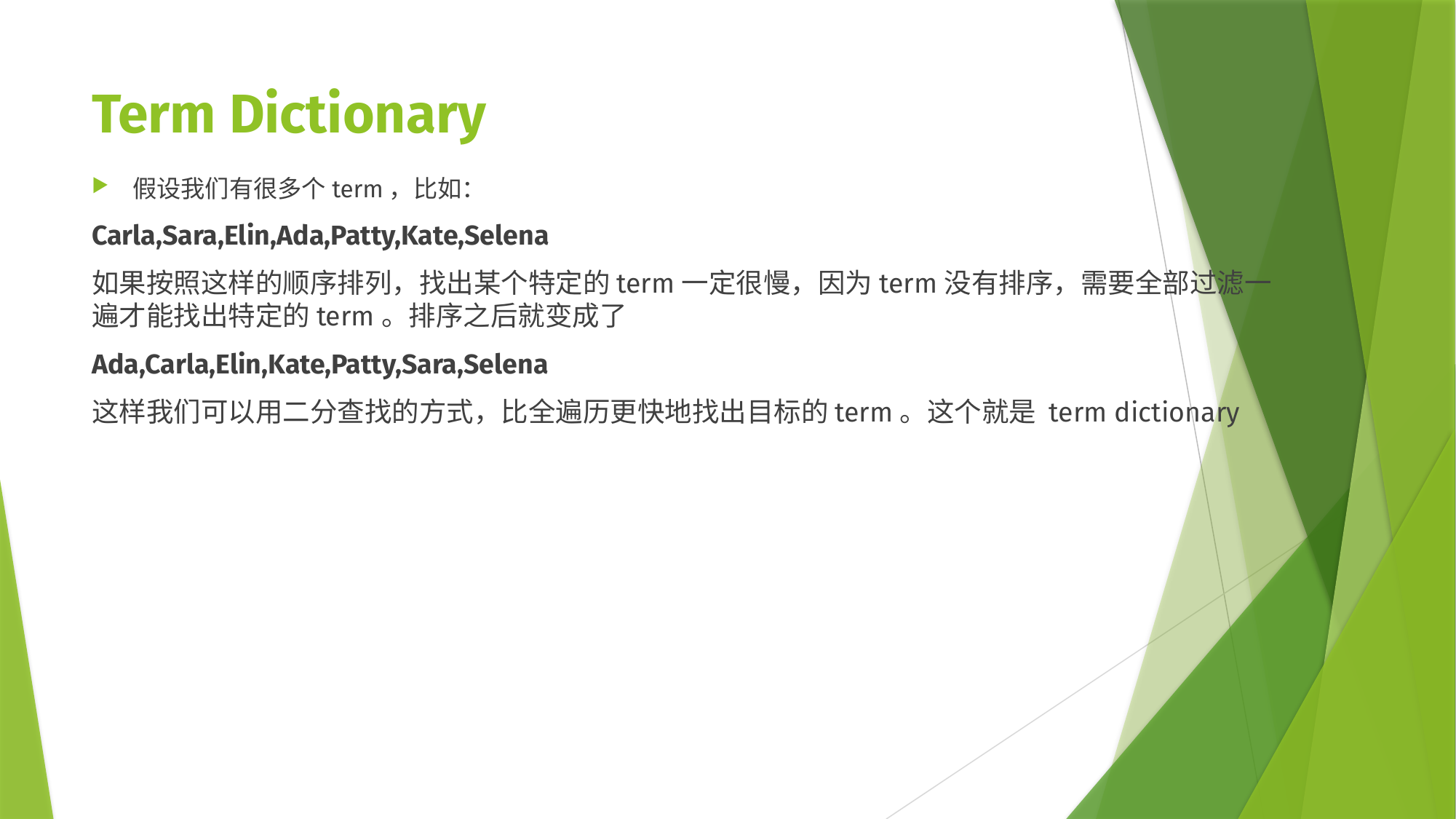

# Term Dictionary
假设我们有很多个term，比如：
Carla,Sara,Elin,Ada,Patty,Kate,Selena
如果按照这样的顺序排列，找出某个特定的term一定很慢，因为term没有排序，需要全部过滤一遍才能找出特定的term。排序之后就变成了
Ada,Carla,Elin,Kate,Patty,Sara,Selena
这样我们可以用二分查找的方式，比全遍历更快地找出目标的term。这个就是 term dictionary